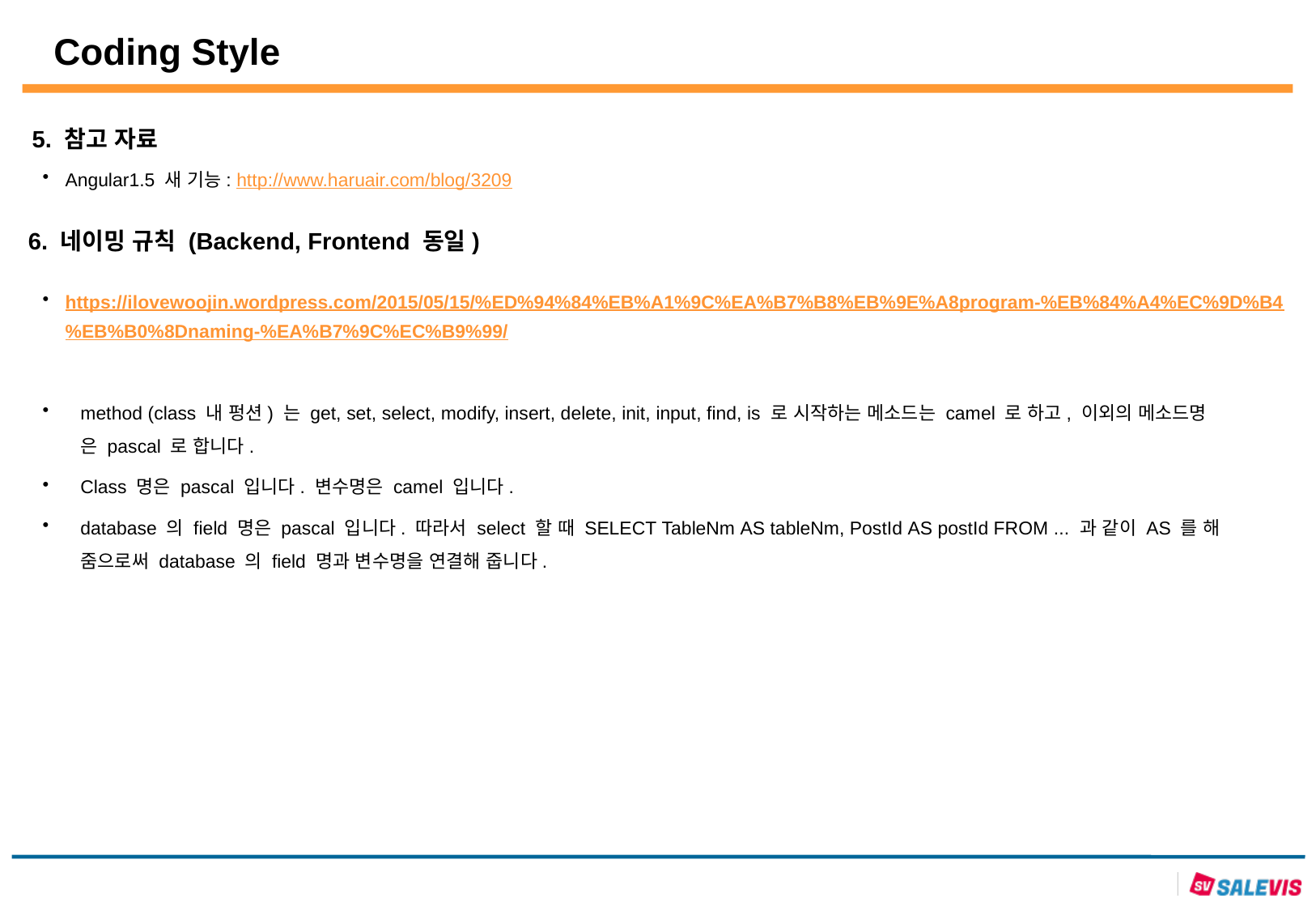

# Coding Style
5. 참고 자료
Angular1.5 새 기능: http://www.haruair.com/blog/3209

6. 네이밍 규칙 (Backend, Frontend 동일)
https://ilovewoojin.wordpress.com/2015/05/15/%ED%94%84%EB%A1%9C%EA%B7%B8%EB%9E%A8program-%EB%84%A4%EC%9D%B4%EB%B0%8Dnaming-%EA%B7%9C%EC%B9%99/

method (class 내 펑션) 는 get, set, select, modify, insert, delete, init, input, find, is 로 시작하는 메소드는 camel 로 하고, 이외의 메소드명은 pascal 로 합니다.
Class 명은 pascal 입니다. 변수명은 camel 입니다.
database 의 field 명은 pascal 입니다. 따라서 select 할 때 SELECT TableNm AS tableNm, PostId AS postId FROM ... 과 같이 AS 를 해 줌으로써 database 의 field 명과 변수명을 연결해 줍니다.